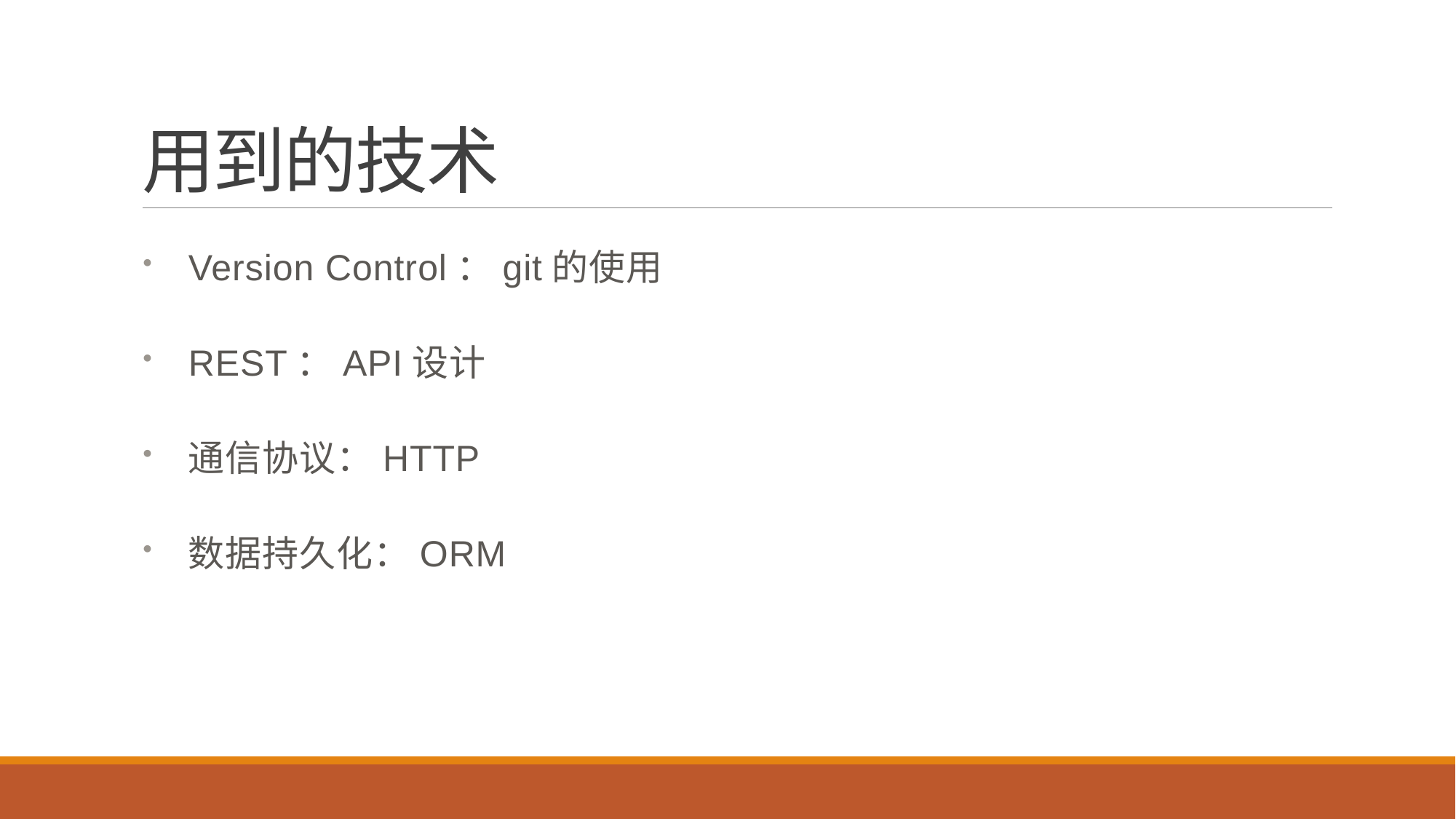

# 用到的技术
Version Control：git的使用
REST：API设计
通信协议：HTTP
数据持久化：ORM